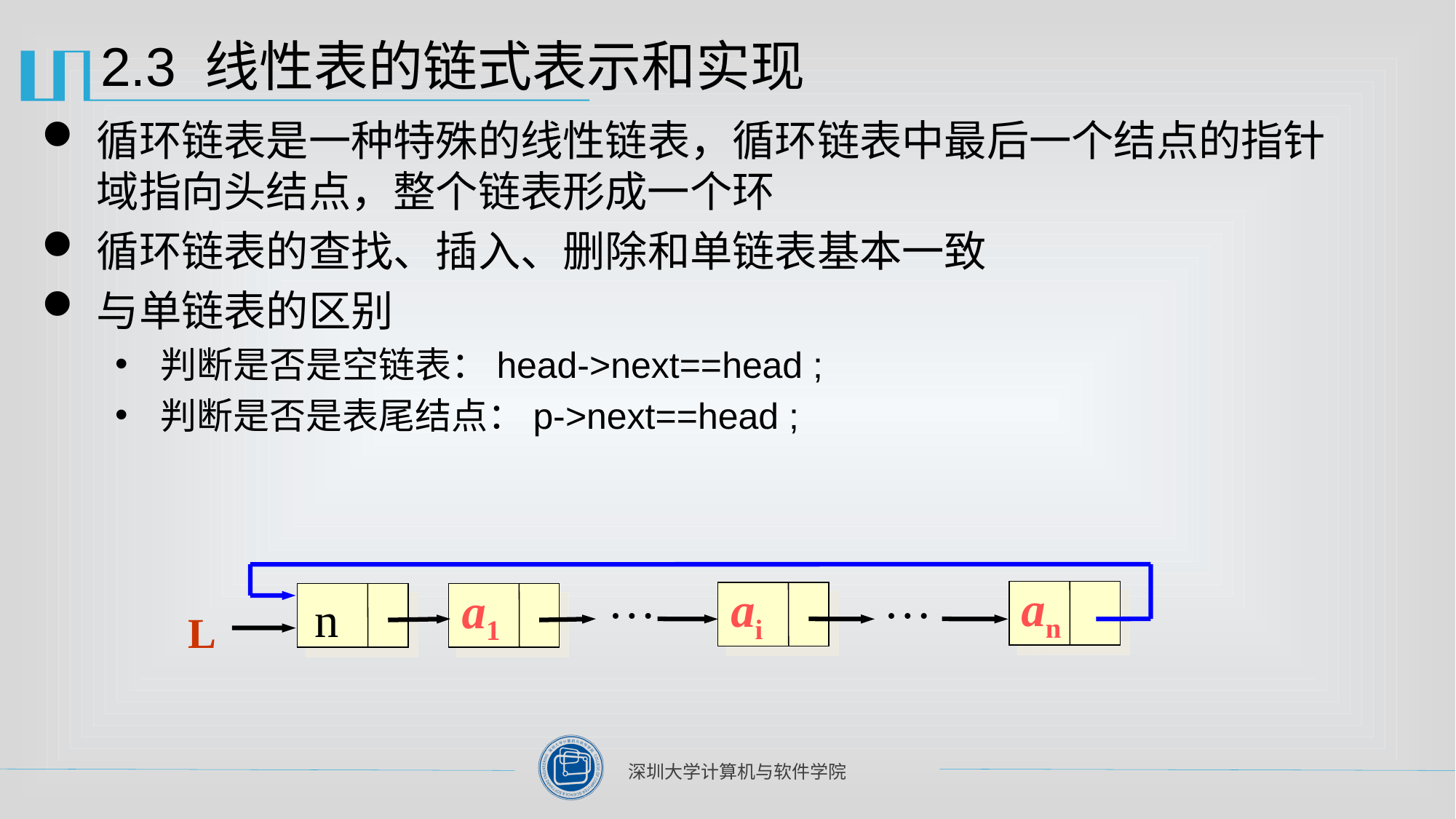

# 2.3 线性表的链式表示和实现
循环链表是一种特殊的线性链表，循环链表中最后一个结点的指针域指向头结点，整个链表形成一个环
循环链表的查找、插入、删除和单链表基本一致
与单链表的区别
判断是否是空链表：head->next==head ;
判断是否是表尾结点：p->next==head ;

…
…
an
ai
a1

n
L

51